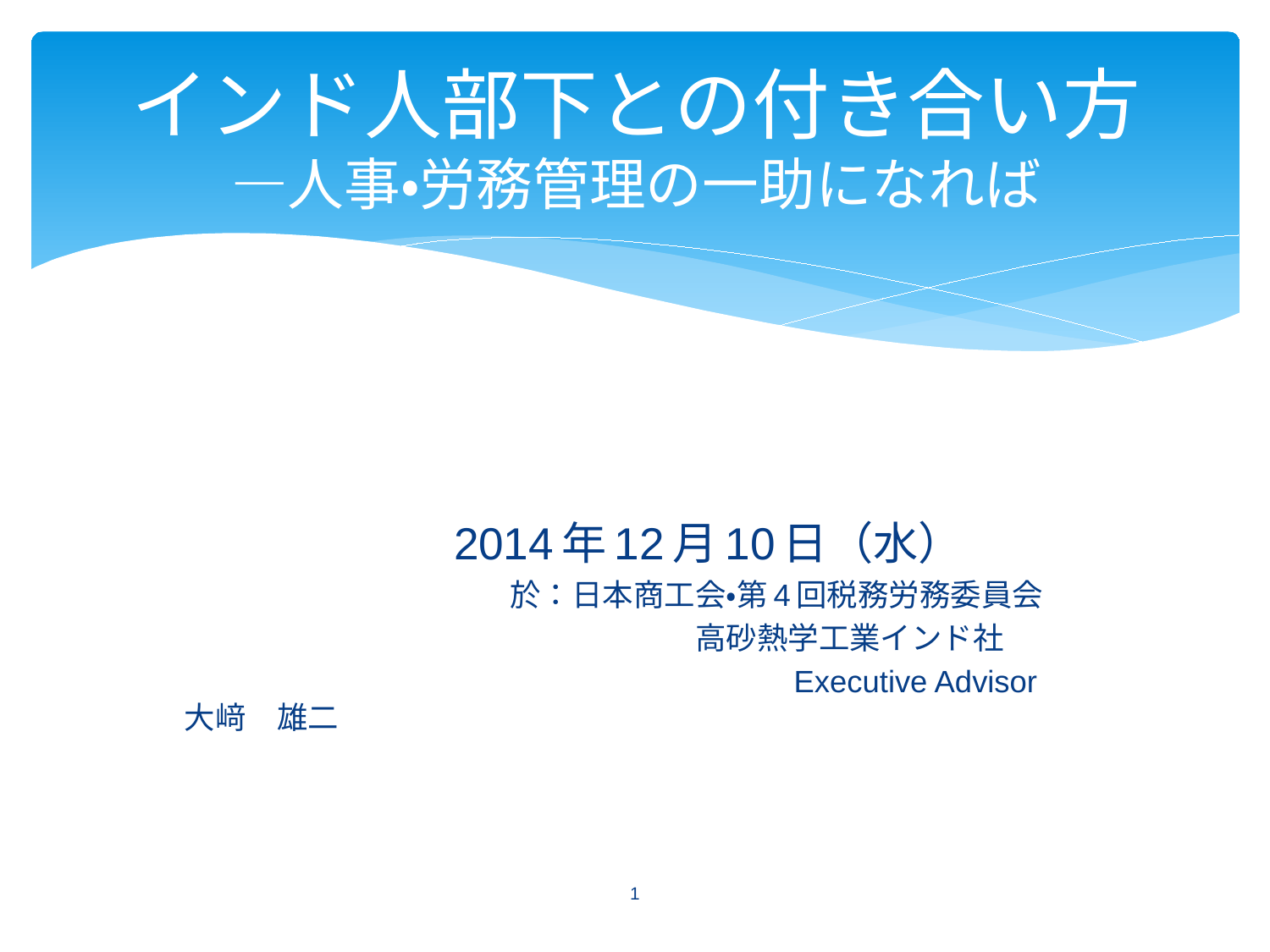

# インド人部下との付き合い方 ―人事・労務管理の一助になれば

　　　　　　　　　　　　2014年12月10日（水）
　　　　　　　　　　　　　　於：日本商工会・第4回税務労務委員会
　　　　　　　　　　　　　　　　　　　　高砂熱学工業インド社
　　　　　　　　　　　　　　　　　　　　　　　Executive Advisor
							 大﨑　雄二

1